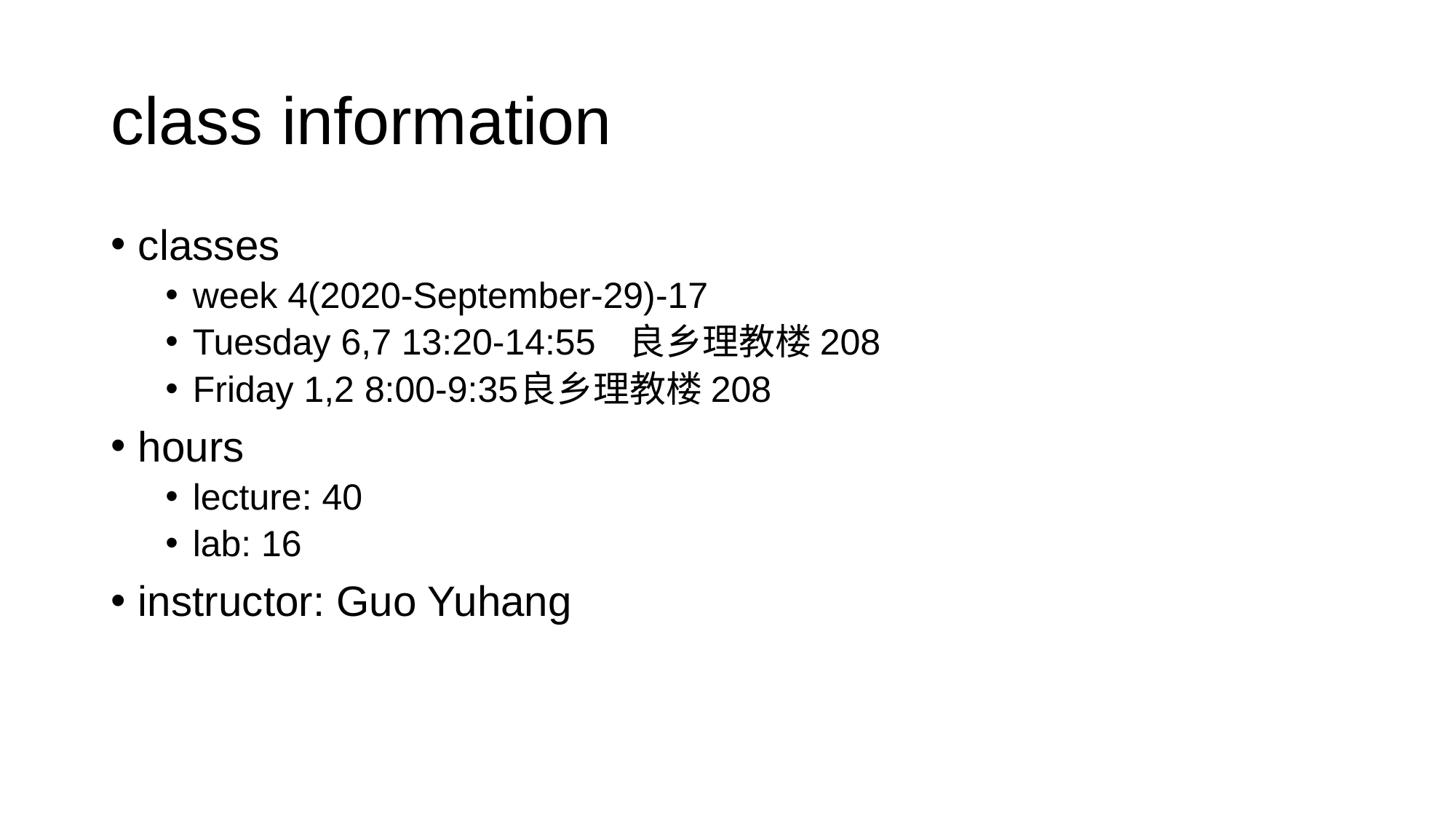

# class information
classes
week 4(2020-September-29)-17
Tuesday 6,7 13:20-14:55	良乡理教楼208
Friday 1,2 8:00-9:35	良乡理教楼208
hours
lecture: 40
lab: 16
instructor: Guo Yuhang